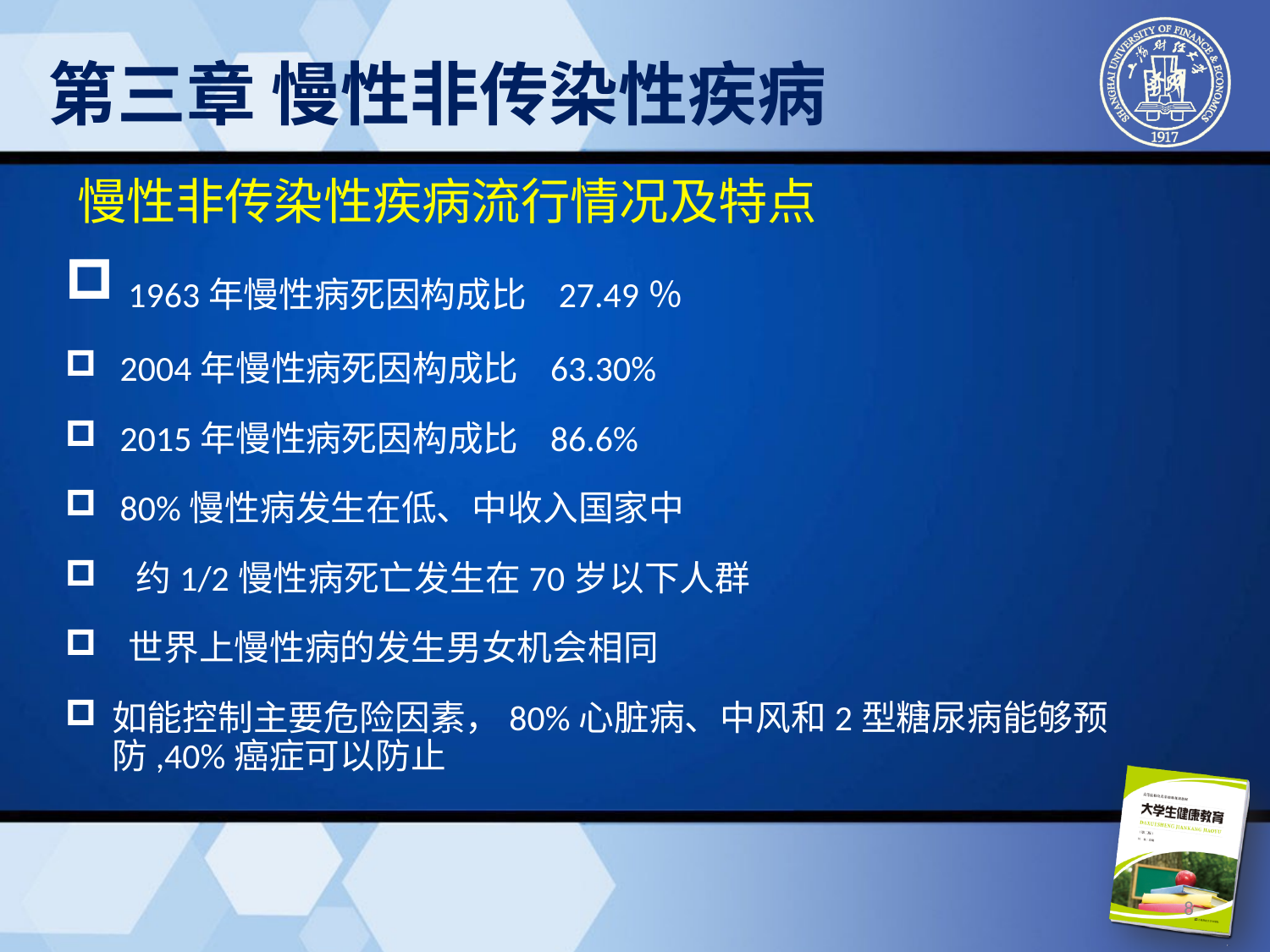

第三章 慢性非传染性疾病
#
慢性非传染性疾病流行情况及特点
 1963年慢性病死因构成比   27.49％
 2004年慢性病死因构成比   63.30%
 2015年慢性病死因构成比   86.6%
 80%慢性病发生在低、中收入国家中
  约1/2慢性病死亡发生在70岁以下人群
 世界上慢性病的发生男女机会相同
如能控制主要危险因素，80%心脏病、中风和2型糖尿病能够预防,40%癌症可以防止
8